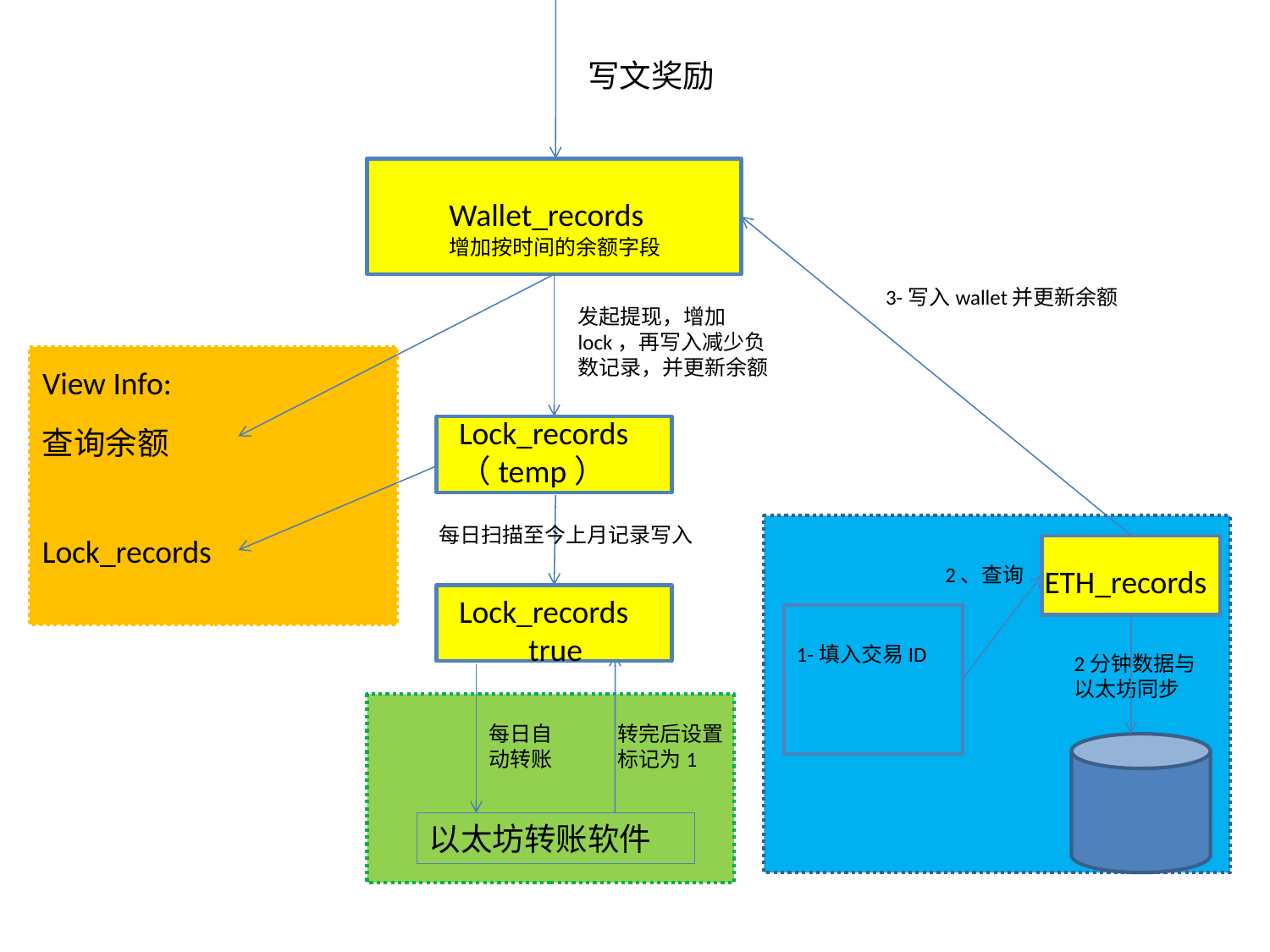

写文奖励

Wallet_records
增加按时间的余额字段
3-写入wallet并更新余额
发起提现，增加lock，再写入减少负数记录，并更新余额

View Info:
Lock_records（temp）
查询余额

每日扫描至今上月记录写入

Lock_records

2、查询
ETH_records

Lock_records
true

1-填入交易ID
2分钟数据与
以太坊同步

每日自动转账
转完后设置标记为1

以太坊转账软件